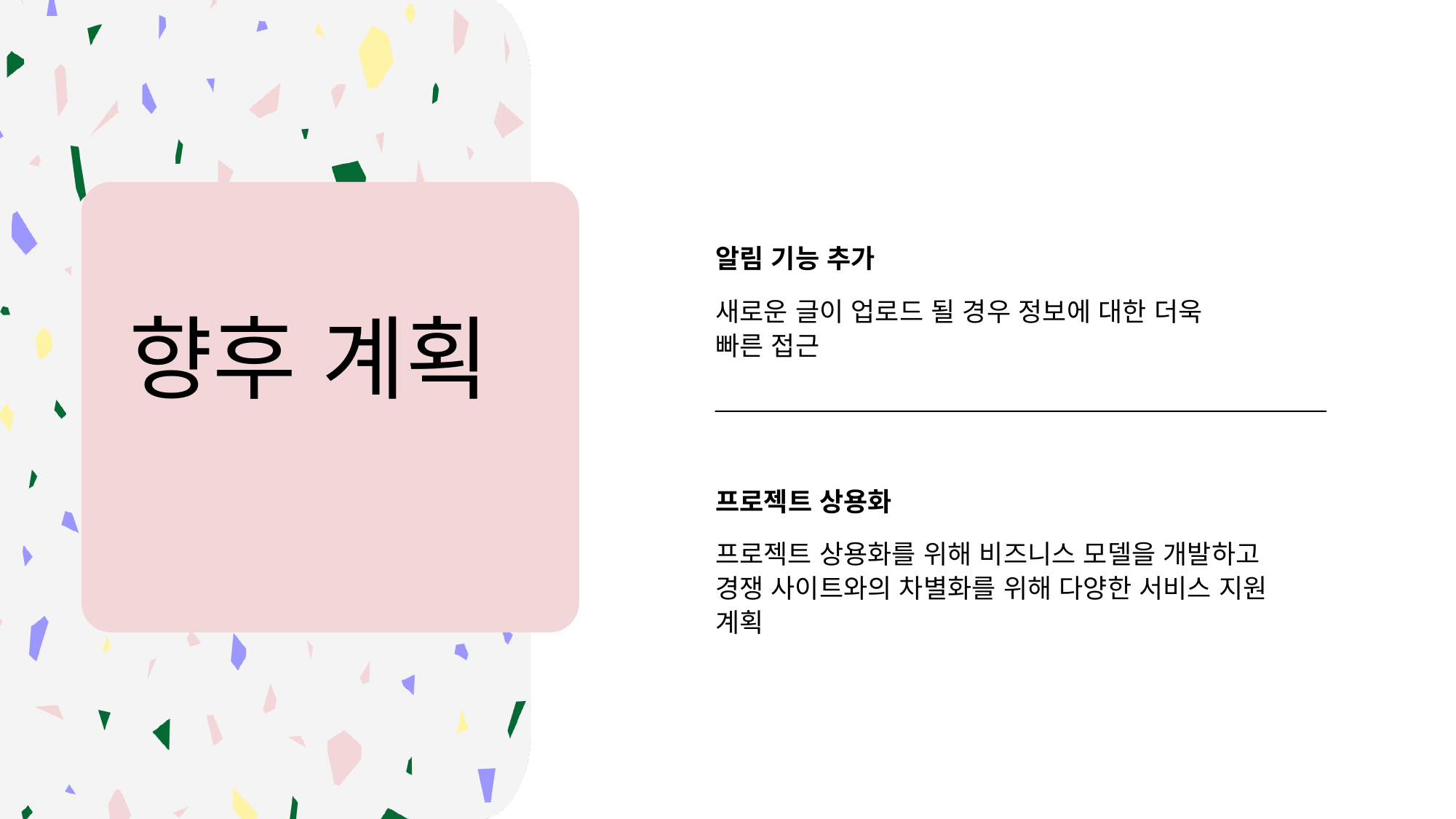

향후 계획
알림 기능 추가
새로운 글이 업로드 될 경우 정보에 대한 더욱 빠른 접근

프로젝트 상용화
프로젝트 상용화를 위해 비즈니스 모델을 개발하고 경쟁 사이트와의 차별화를 위해 다양한 서비스 지원 계획